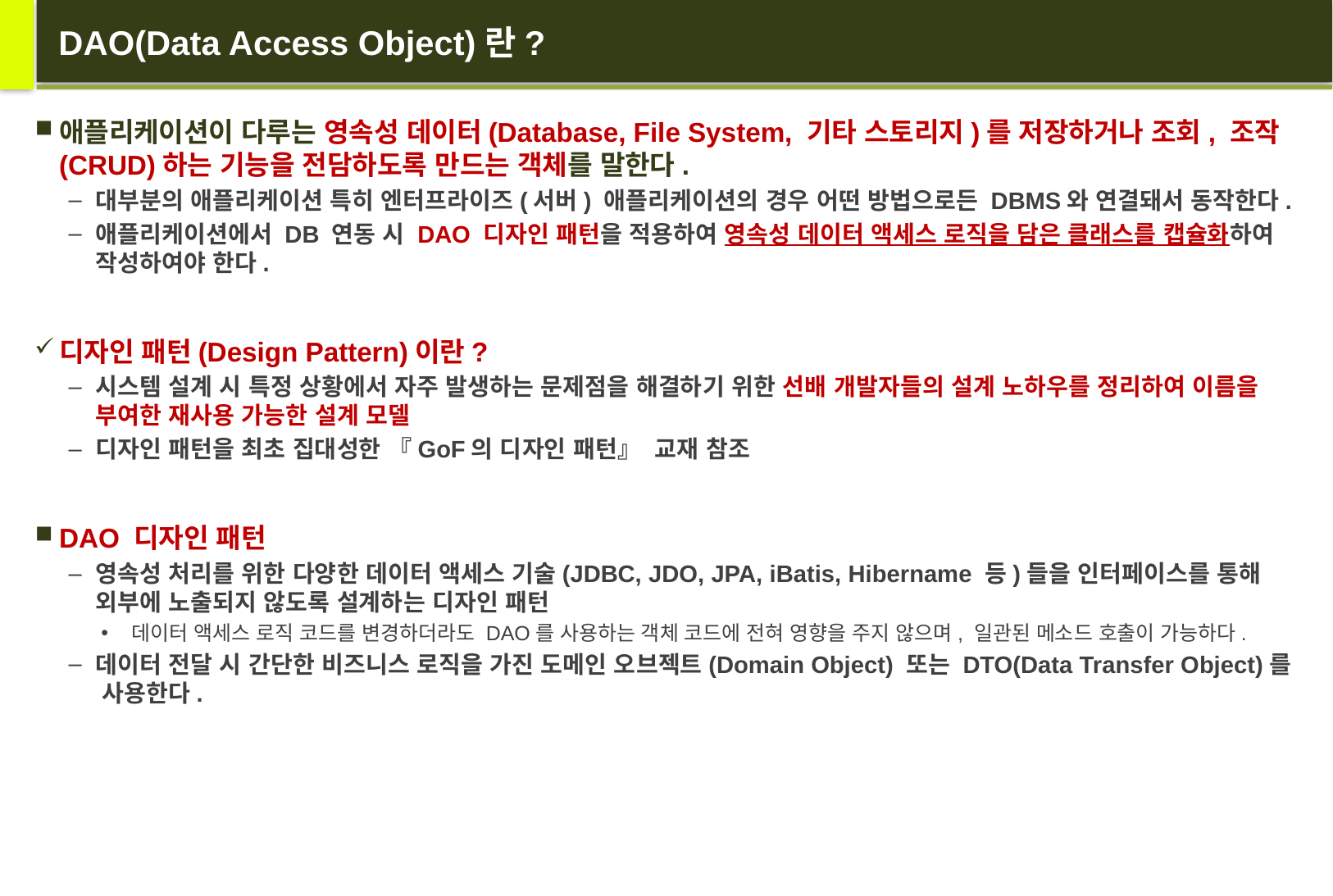

# DAO(Data Access Object)란?
애플리케이션이 다루는 영속성 데이터(Database, File System, 기타 스토리지)를 저장하거나 조회, 조작(CRUD)하는 기능을 전담하도록 만드는 객체를 말한다.
대부분의 애플리케이션 특히 엔터프라이즈(서버) 애플리케이션의 경우 어떤 방법으로든 DBMS와 연결돼서 동작한다.
애플리케이션에서 DB 연동 시 DAO 디자인 패턴을 적용하여 영속성 데이터 액세스 로직을 담은 클래스를 캡슐화하여 작성하여야 한다.

디자인 패턴(Design Pattern)이란?
시스템 설계 시 특정 상황에서 자주 발생하는 문제점을 해결하기 위한 선배 개발자들의 설계 노하우를 정리하여 이름을 부여한 재사용 가능한 설계 모델
디자인 패턴을 최초 집대성한 『GoF의 디자인 패턴』  교재 참조

DAO 디자인 패턴
영속성 처리를 위한 다양한 데이터 액세스 기술(JDBC, JDO, JPA, iBatis, Hibername 등)들을 인터페이스를 통해 외부에 노출되지 않도록 설계하는 디자인 패턴
데이터 액세스 로직 코드를 변경하더라도 DAO를 사용하는 객체 코드에 전혀 영향을 주지 않으며, 일관된 메소드 호출이 가능하다.
데이터 전달 시 간단한 비즈니스 로직을 가진 도메인 오브젝트(Domain Object) 또는 DTO(Data Transfer Object)를  사용한다.